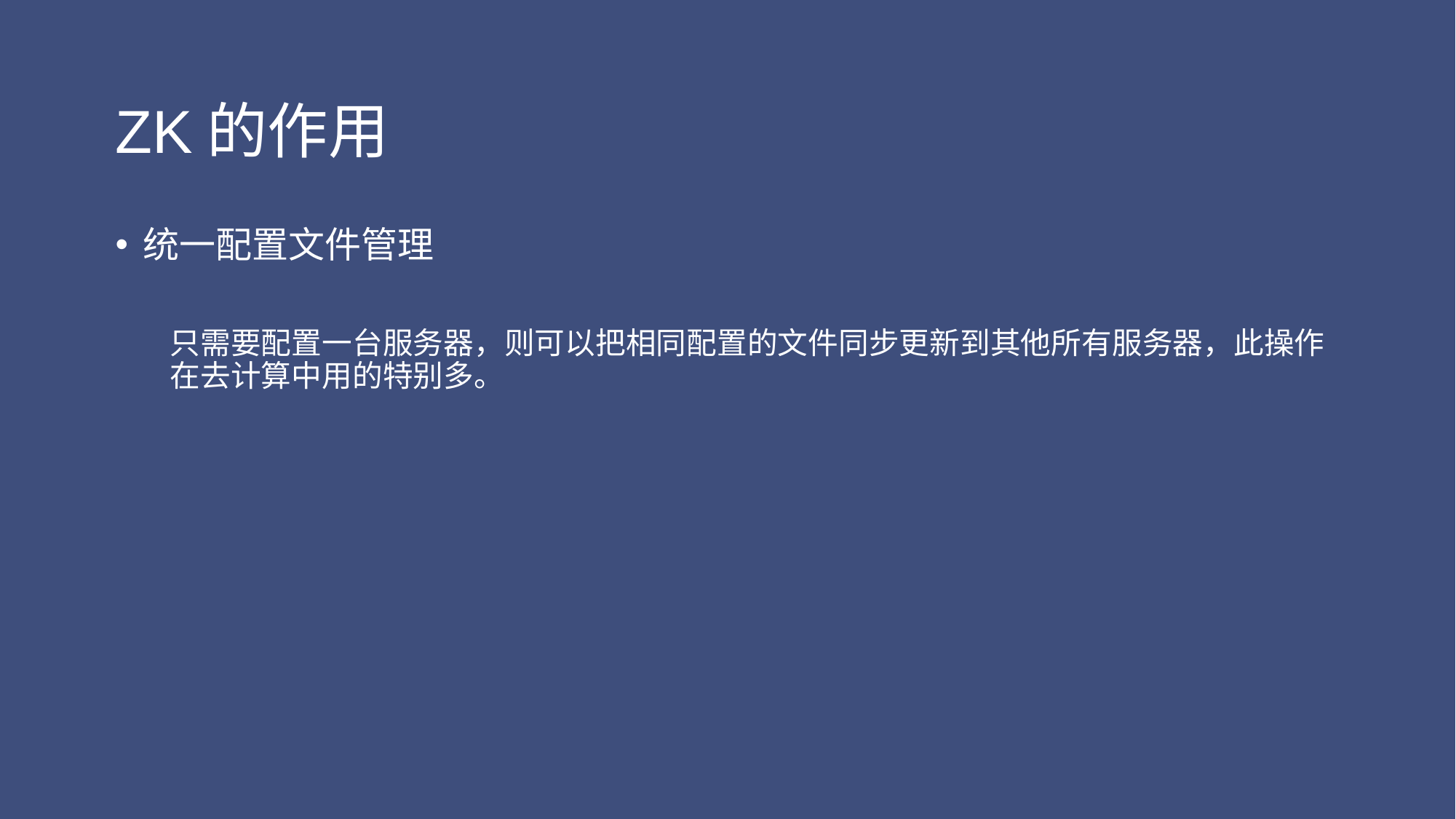

# ZK的作用
统一配置文件管理

只需要配置一台服务器，则可以把相同配置的文件同步更新到其他所有服务器，此操作在去计算中用的特别多。